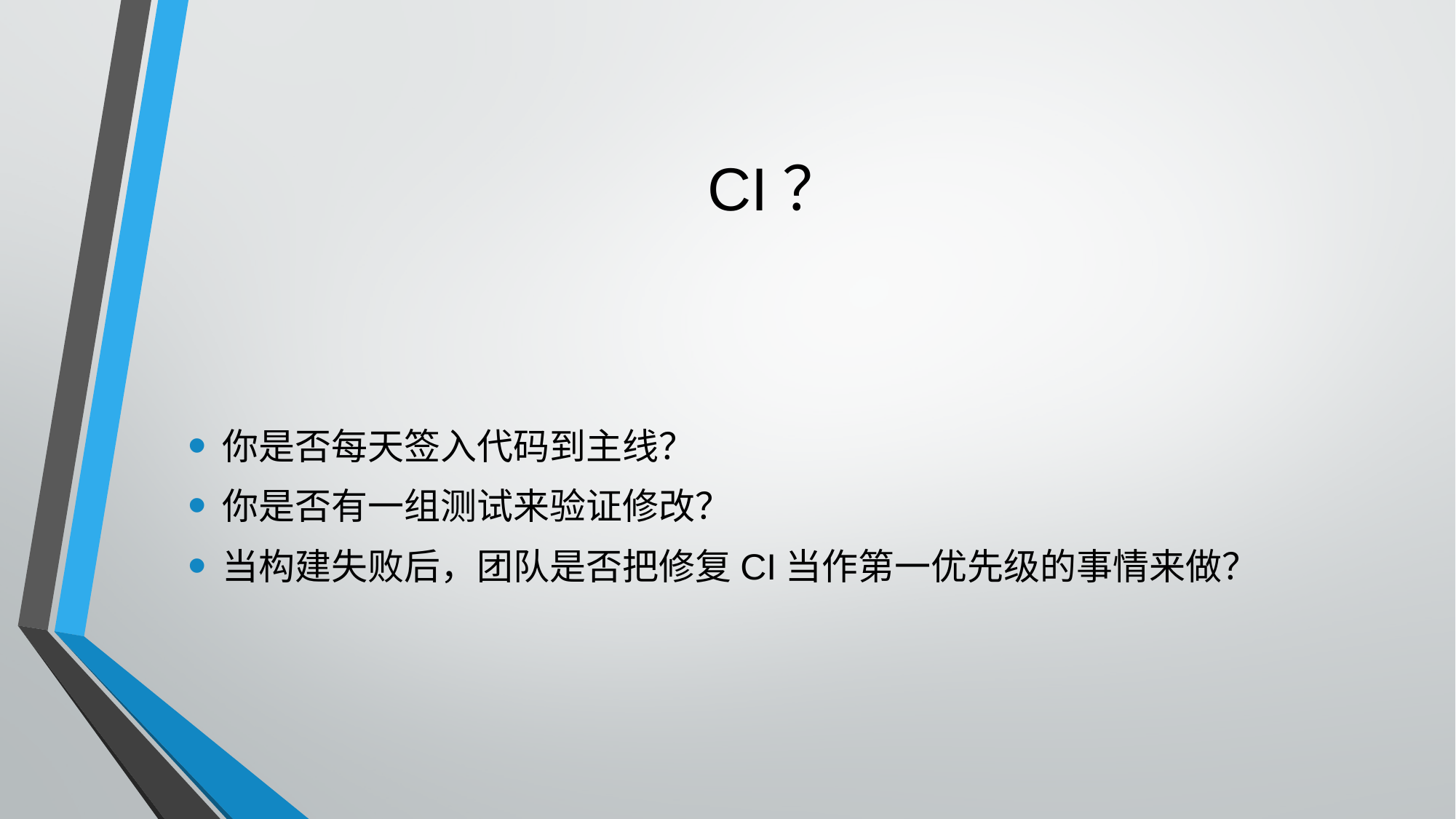

# CI？
你是否每天签入代码到主线？
你是否有一组测试来验证修改？
当构建失败后，团队是否把修复CI当作第一优先级的事情来做？